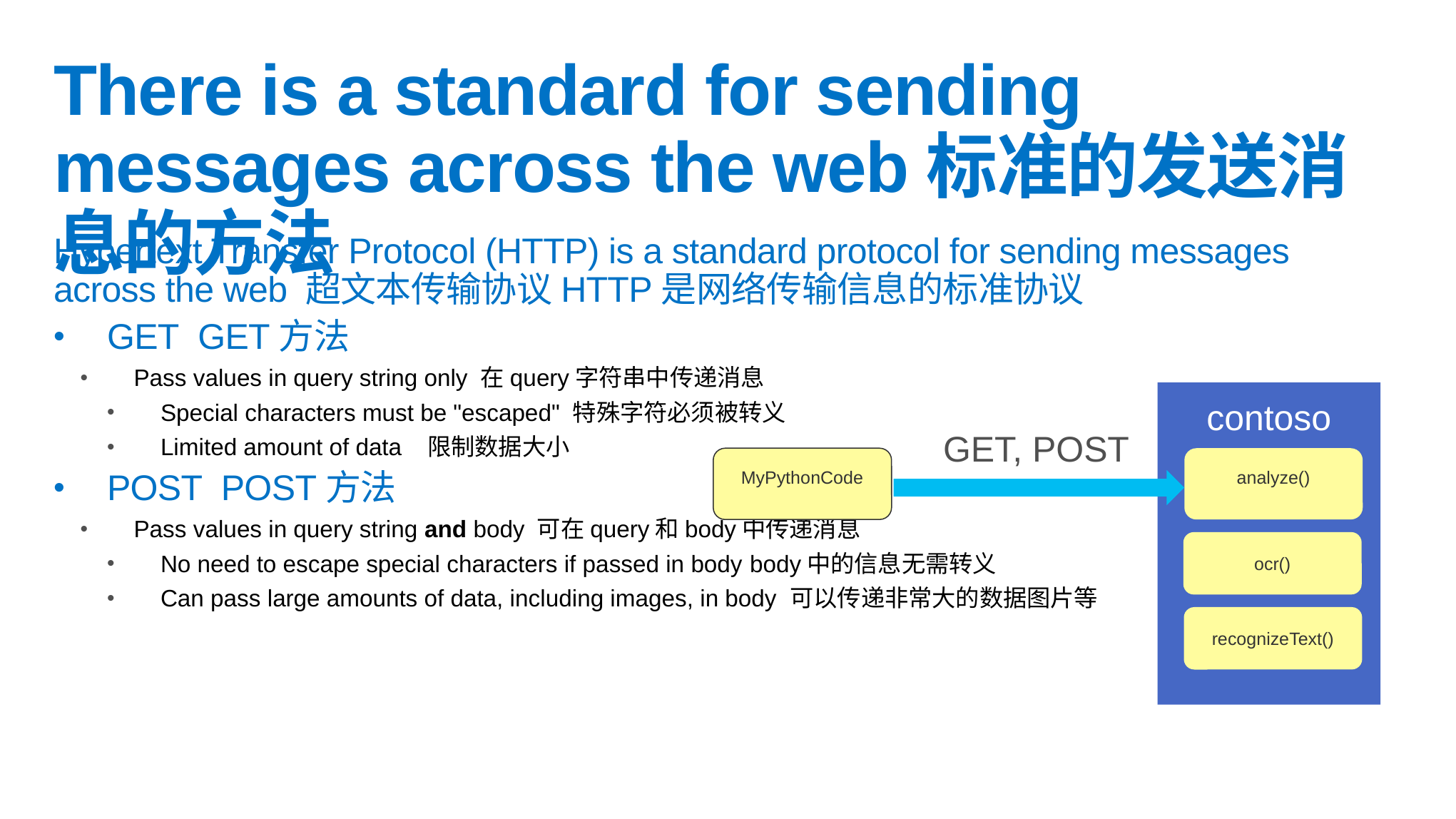

# There is a standard for sending messages across the web标准的发送消息的方法
Hypertext Transfer Protocol (HTTP) is a standard protocol for sending messages across the web 超文本传输协议HTTP是网络传输信息的标准协议
GET  GET方法
Pass values in query string only 在query字符串中传递消息
Special characters must be "escaped" 特殊字符必须被转义
Limited amount of data   限制数据大小
POST  POST方法
Pass values in query string and body 可在query和body中传递消息
No need to escape special characters if passed in body body中的信息无需转义
Can pass large amounts of data, including images, in body 可以传递非常大的数据图片等

contoso
GET, POST
MyPythonCode
analyze()

ocr()
recognizeText()